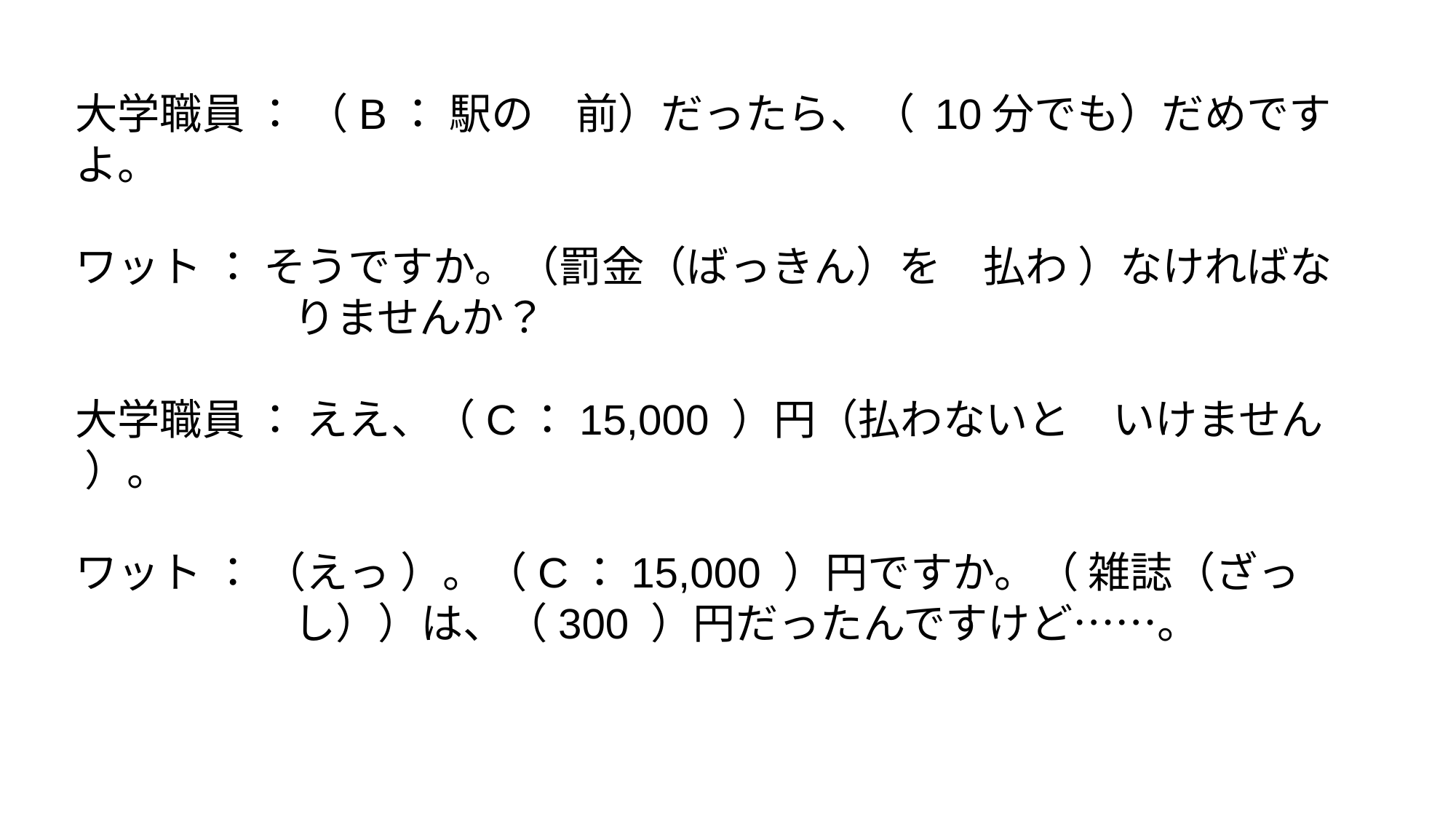

大学職員 ： （B： 駅の　前）だったら、（ 10分でも）だめですよ。

ワット ： そうですか。（罰金（ばっきん）を　払わ ）なければな
		りませんか？

大学職員 ： ええ、（C：15,000 ）円（払わないと　いけません ）。

ワット ： （えっ ）。（C：15,000 ）円ですか。（ 雑誌（ざっ
		し））は、（300 ）円だったんですけど……。